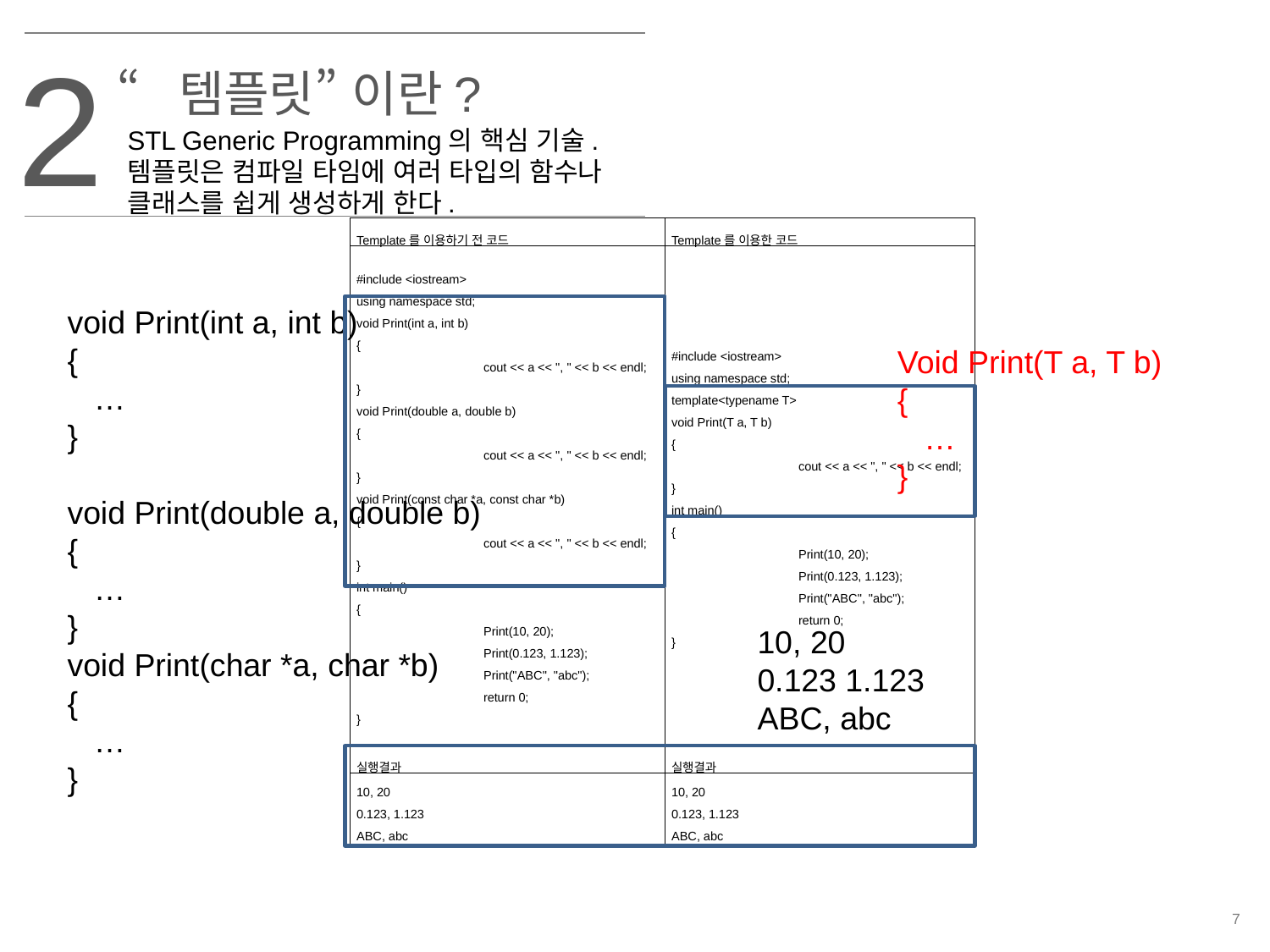

2
“템플릿” 이란?
STL Generic Programming의 핵심 기술. 템플릿은 컴파일 타임에 여러 타입의 함수나 클래스를 쉽게 생성하게 한다.
| Template를 이용하기 전 코드 | Template를 이용한 코드 |
| --- | --- |
| #include <iostream> using namespace std; void Print(int a, int b) { cout << a << ", " << b << endl; } void Print(double a, double b) { cout << a << ", " << b << endl; } void Print(const char \*a, const char \*b) { cout << a << ", " << b << endl; } int main() { Print(10, 20); Print(0.123, 1.123); Print("ABC", "abc"); return 0; } | #include <iostream> using namespace std; template<typename T> void Print(T a, T b) { cout << a << ", " << b << endl; } int main() { Print(10, 20); Print(0.123, 1.123); Print("ABC", "abc"); return 0; } |
| 실행결과 | 실행결과 |
| 10, 20 0.123, 1.123 ABC, abc | 10, 20 0.123, 1.123 ABC, abc |
void Print(int a, int b)
{
   …
}

void Print(double a, double b)
{
   …
}
void Print(char *a, char *b)
{
   …
}

Void Print(T a, T b)
{
   …
}

10, 20
0.123 1.123
ABC, abc